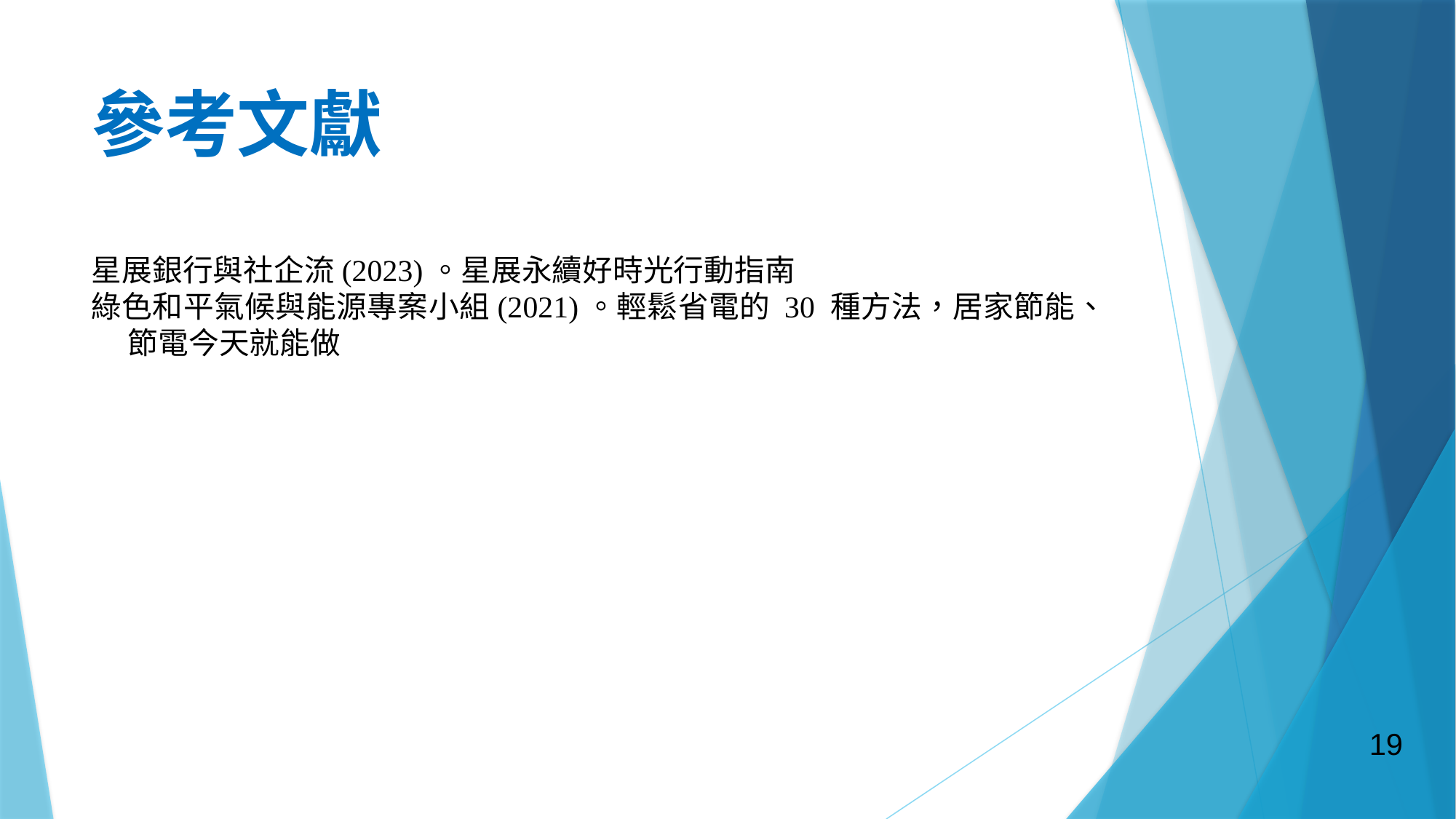

# 參考文獻
星展銀行與社企流(2023)。星展永續好時光行動指南
綠色和平氣候與能源專案小組(2021)。輕鬆省電的 30 種方法，居家節能、節電今天就能做
19